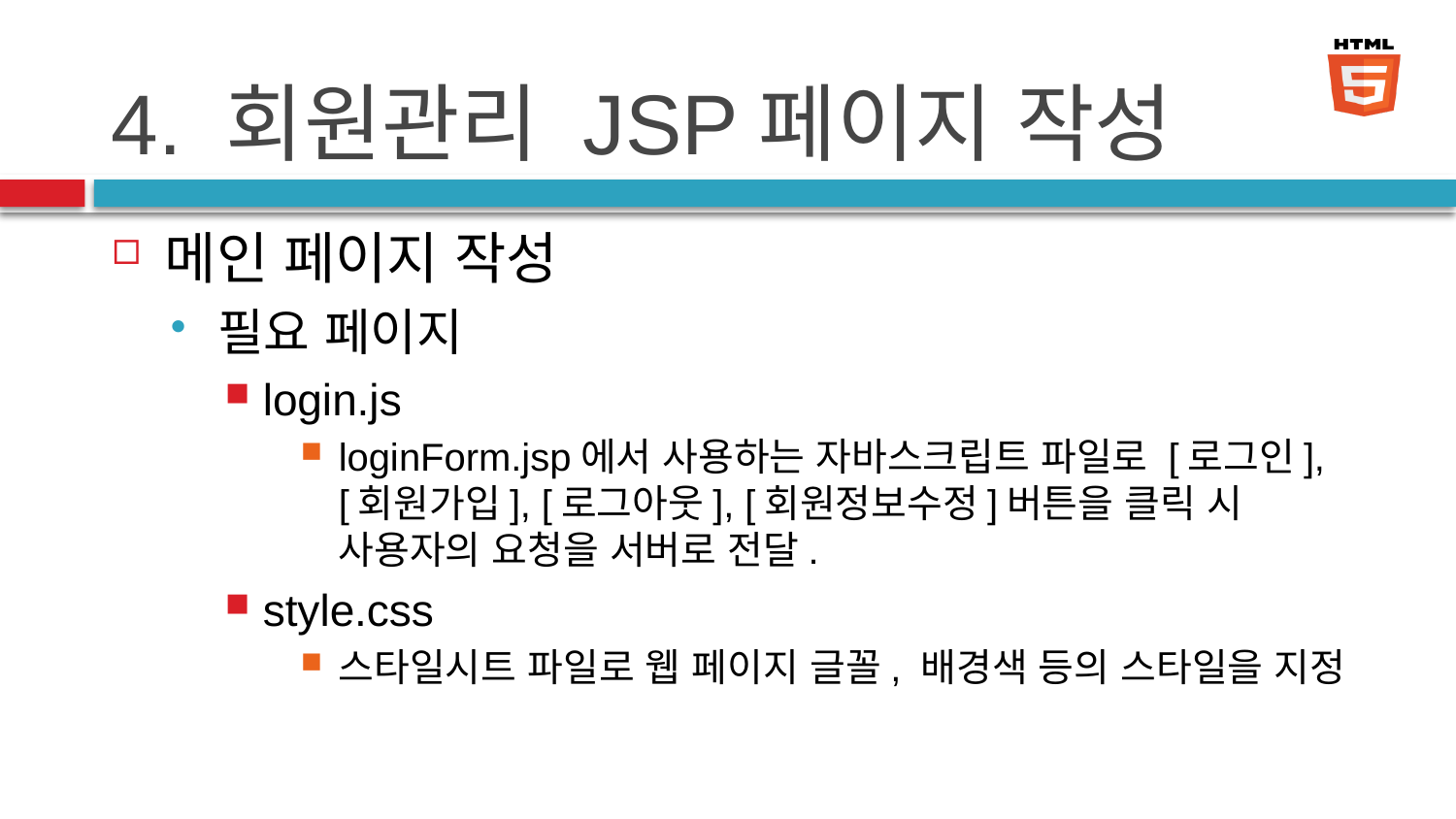

# 4. 회원관리 JSP페이지 작성
메인 페이지 작성
필요 페이지
login.js
loginForm.jsp에서 사용하는 자바스크립트 파일로 [로그인], [회원가입], [로그아웃], [회원정보수정]버튼을 클릭 시 사용자의 요청을 서버로 전달.
style.css
스타일시트 파일로 웹 페이지 글꼴, 배경색 등의 스타일을 지정